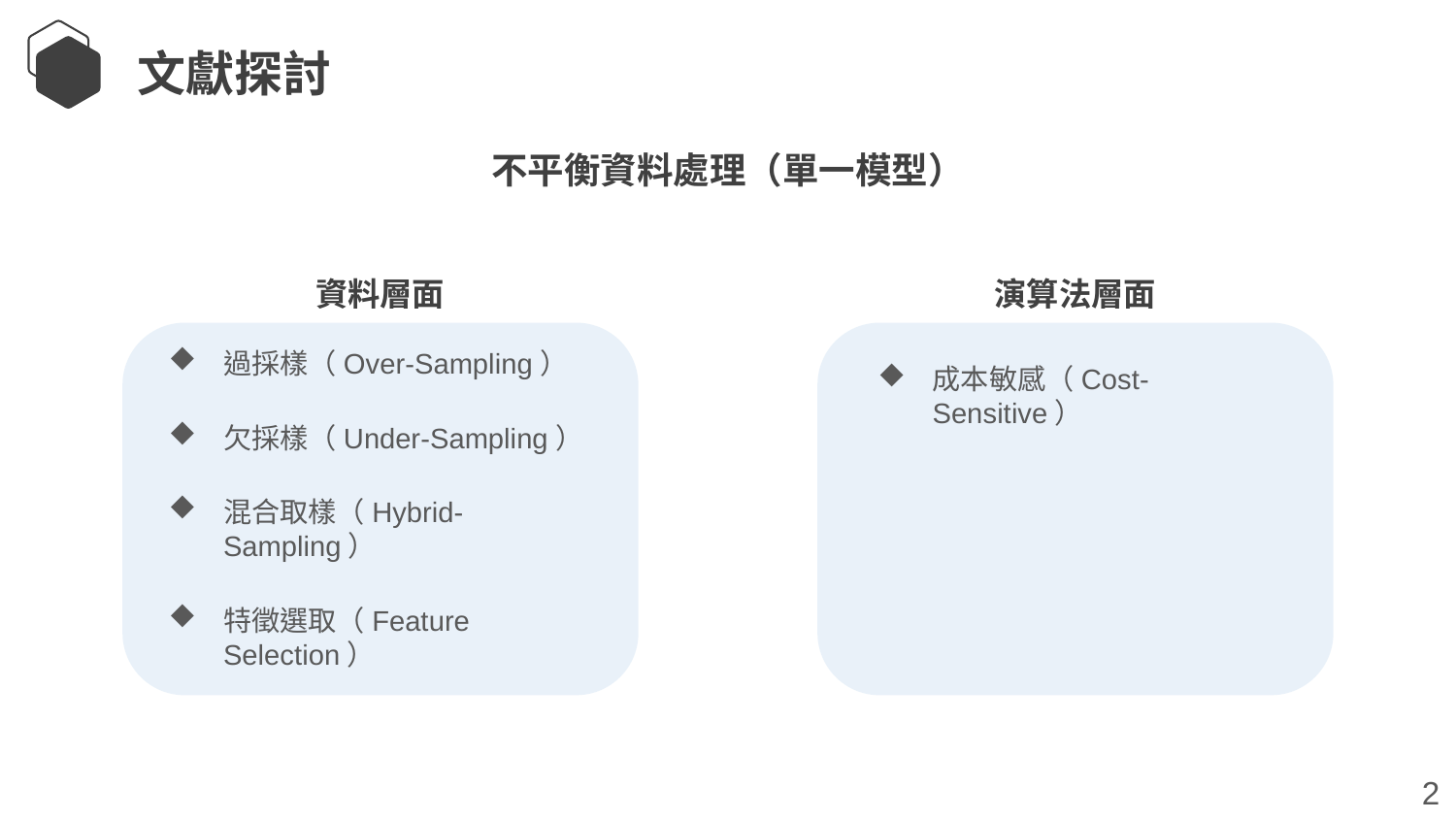

文獻探討
不平衡資料處理（單一模型）
資料層面
演算法層面

過採樣（Over-Sampling）
欠採樣（Under-Sampling）
混合取樣（Hybrid-Sampling）
特徵選取（Feature Selection）
成本敏感（Cost-Sensitive）
2